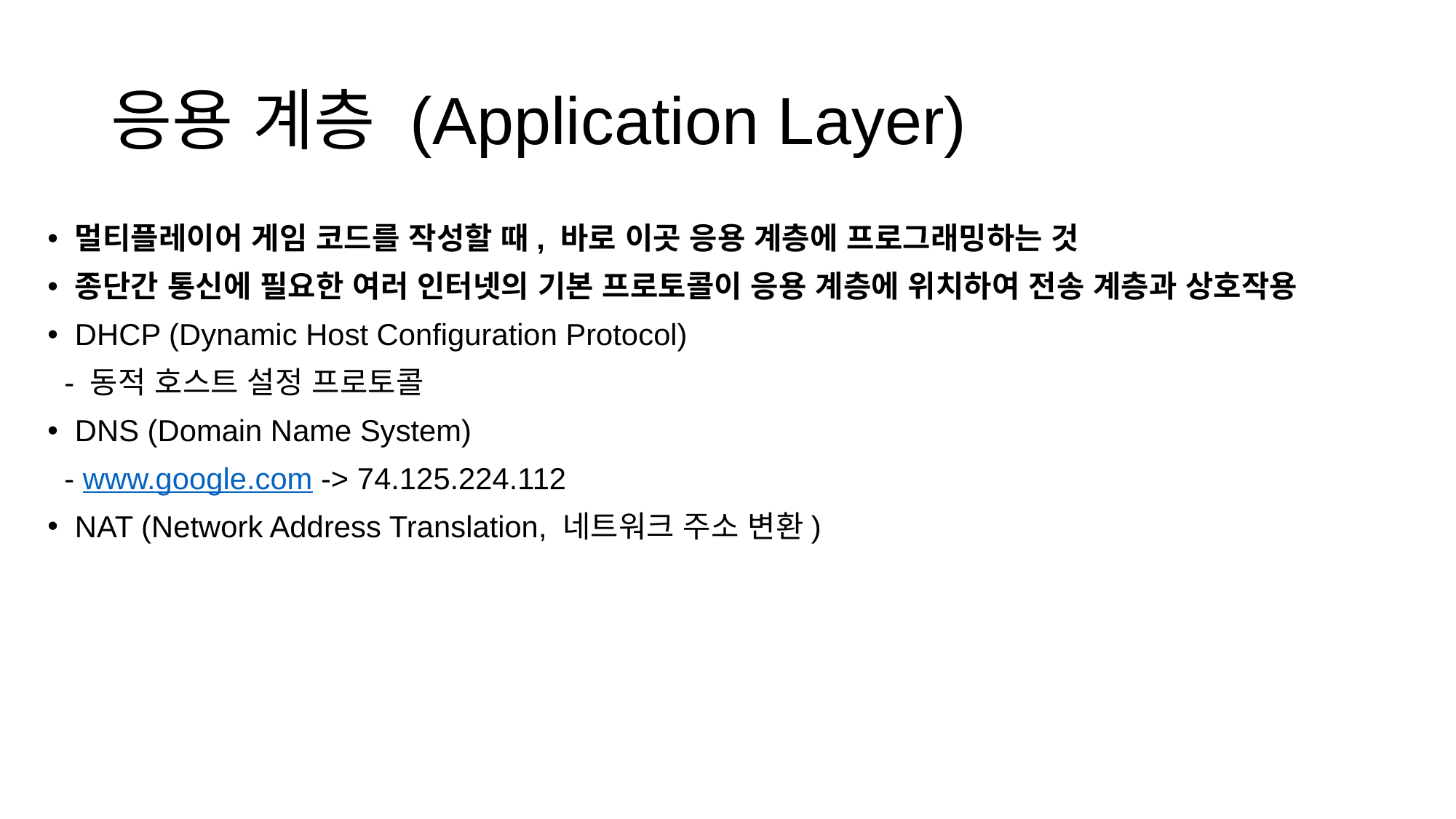

# 응용 계층 (Application Layer)
멀티플레이어 게임 코드를 작성할 때, 바로 이곳 응용 계층에 프로그래밍하는 것
종단간 통신에 필요한 여러 인터넷의 기본 프로토콜이 응용 계층에 위치하여 전송 계층과 상호작용
DHCP (Dynamic Host Configuration Protocol)
  - 동적 호스트 설정 프로토콜
DNS (Domain Name System)
  - www.google.com -> 74.125.224.112
NAT (Network Address Translation, 네트워크 주소 변환)